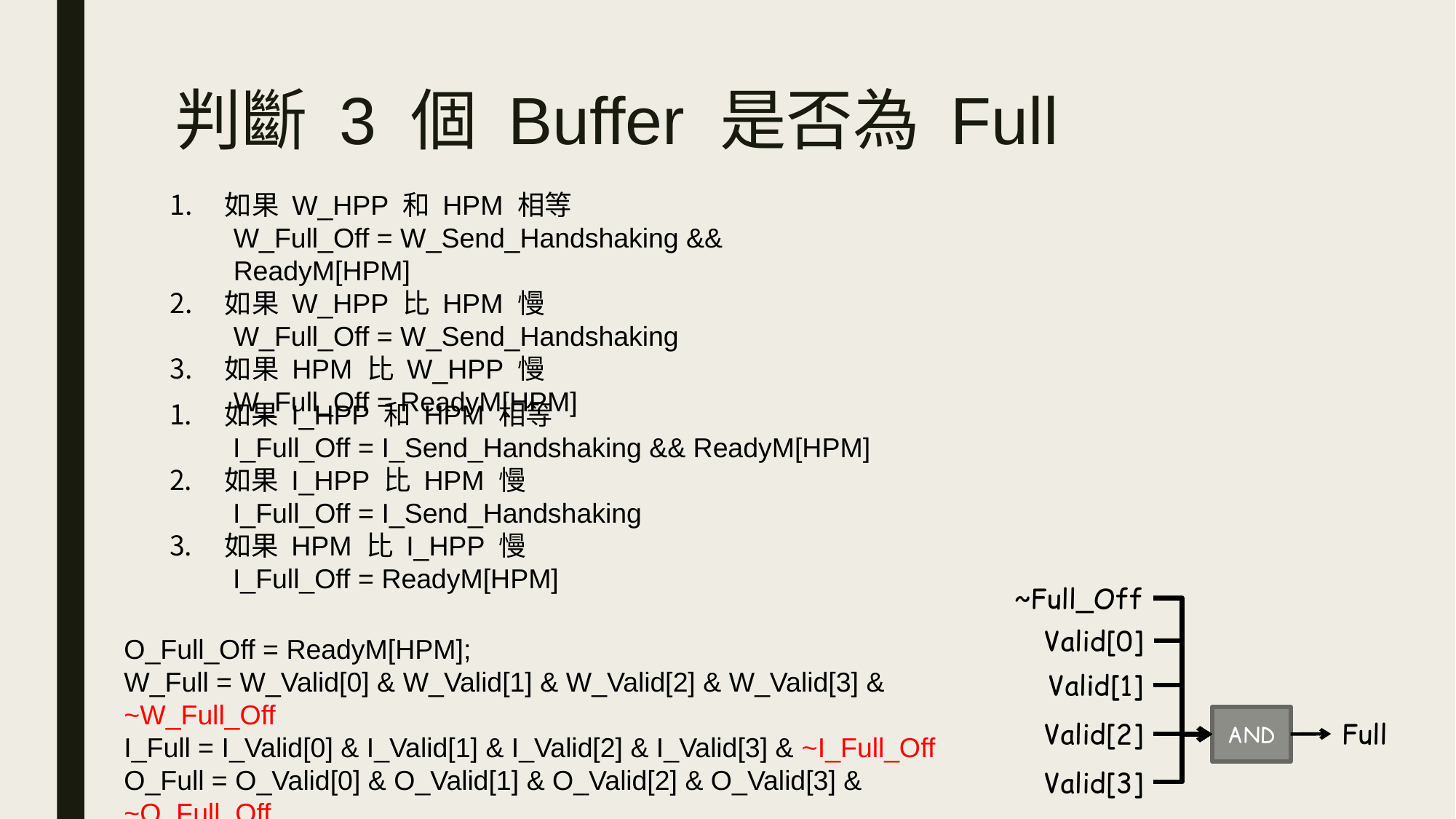

# 判斷 3 個 Buffer 是否為 Full
如果 W_HPP 和 HPM 相等
W_Full_Off = W_Send_Handshaking && ReadyM[HPM]
如果 W_HPP 比 HPM 慢
W_Full_Off = W_Send_Handshaking
如果 HPM 比 W_HPP 慢
W_Full_Off = ReadyM[HPM]
如果 I_HPP 和 HPM 相等
I_Full_Off = I_Send_Handshaking && ReadyM[HPM]
如果 I_HPP 比 HPM 慢
I_Full_Off = I_Send_Handshaking
如果 HPM 比 I_HPP 慢
I_Full_Off = ReadyM[HPM]
~Full_Off
Valid[0]
O_Full_Off = ReadyM[HPM];
W_Full = W_Valid[0] & W_Valid[1] & W_Valid[2] & W_Valid[3] & ~W_Full_Off
I_Full = I_Valid[0] & I_Valid[1] & I_Valid[2] & I_Valid[3] & ~I_Full_Off
O_Full = O_Valid[0] & O_Valid[1] & O_Valid[2] & O_Valid[3] & ~O_Full_Off
Valid[1]
AND
Valid[2]
Full
Valid[3]